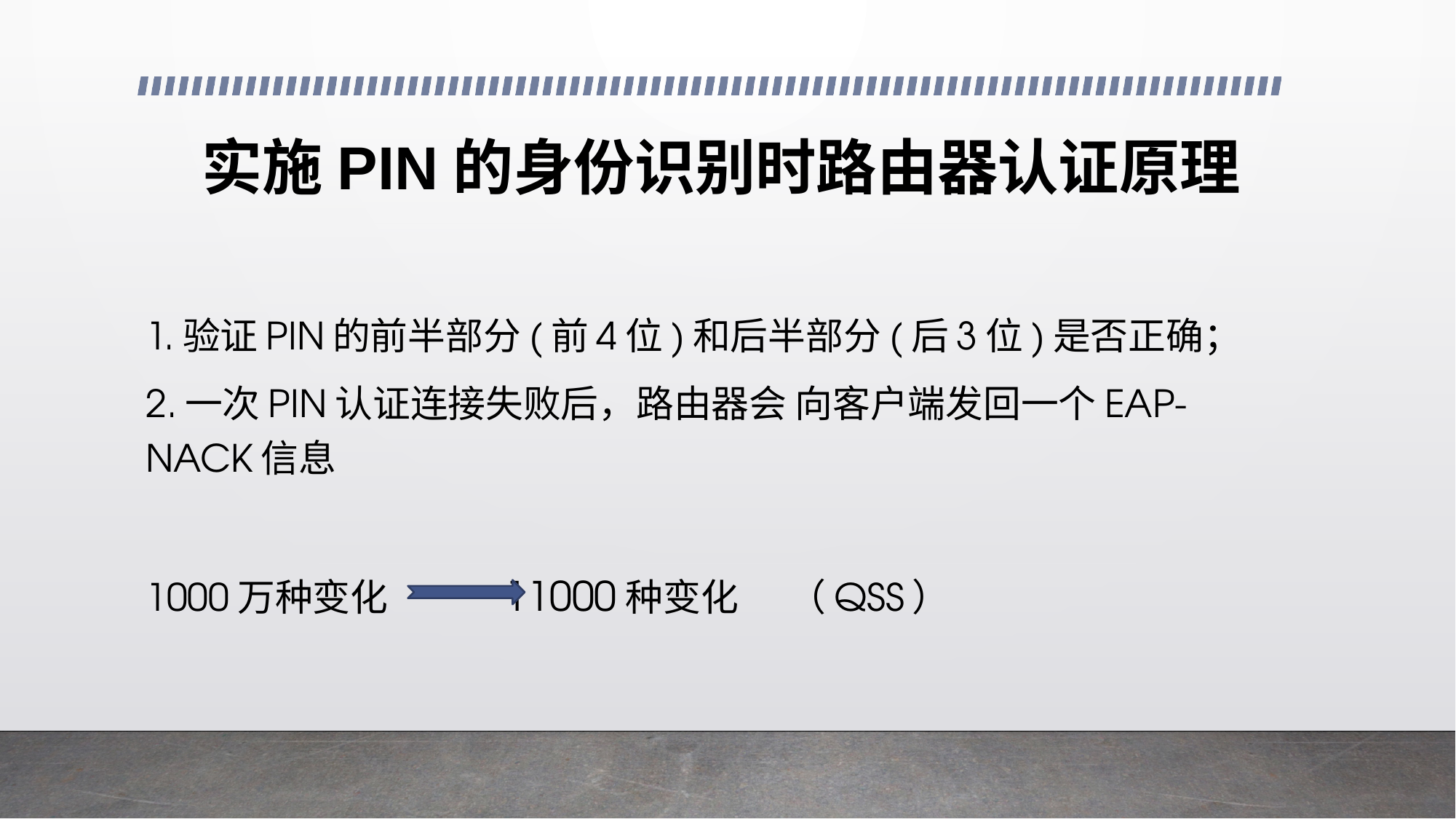

# 实施PIN的身份识别时路由器认证原理

1.验证PIN的前半部分(前4位)和后半部分(后3位)是否正确；
2.一次PIN认证连接失败后，路由器会 向客户端发回一个EAP-NACK信息

1000万种变化             11000种变化      （QSS）